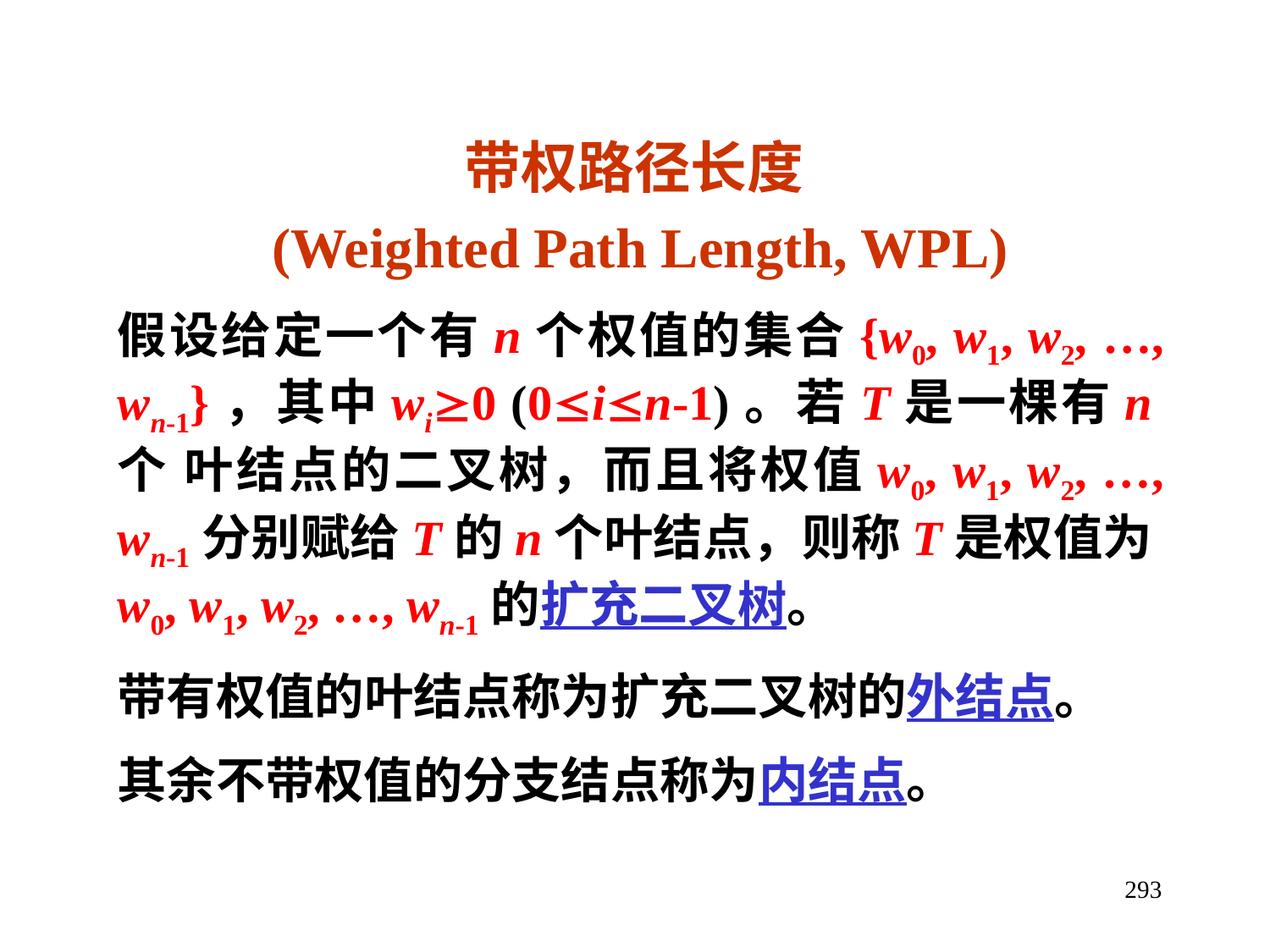

带权路径长度
(Weighted Path Length, WPL)
假设给定一个有n个权值的集合{w0, w1, w2, …, wn-1}，其中wi≥0 (0≤i≤n-1)。若T是一棵有n个 叶结点的二叉树，而且将权值w0, w1, w2, …, wn-1分别赋给T的n个叶结点，则称T是权值为w0, w1, w2, …, wn-1的扩充二叉树。
带有权值的叶结点称为扩充二叉树的外结点。
其余不带权值的分支结点称为内结点。
293